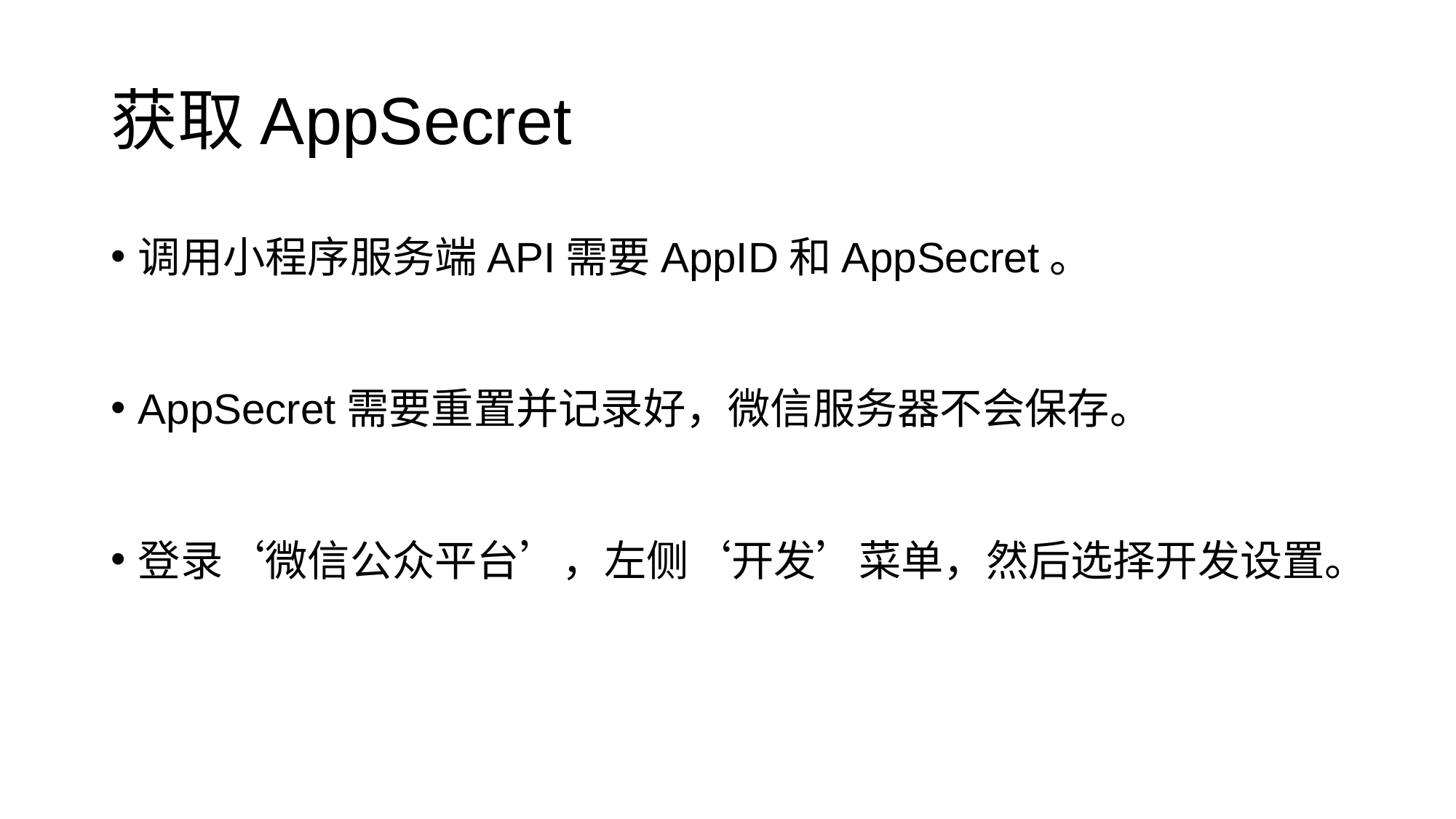

# 获取AppSecret
调用小程序服务端API需要AppID和AppSecret。

AppSecret需要重置并记录好，微信服务器不会保存。

登录‘微信公众平台’，左侧‘开发’菜单，然后选择开发设置。